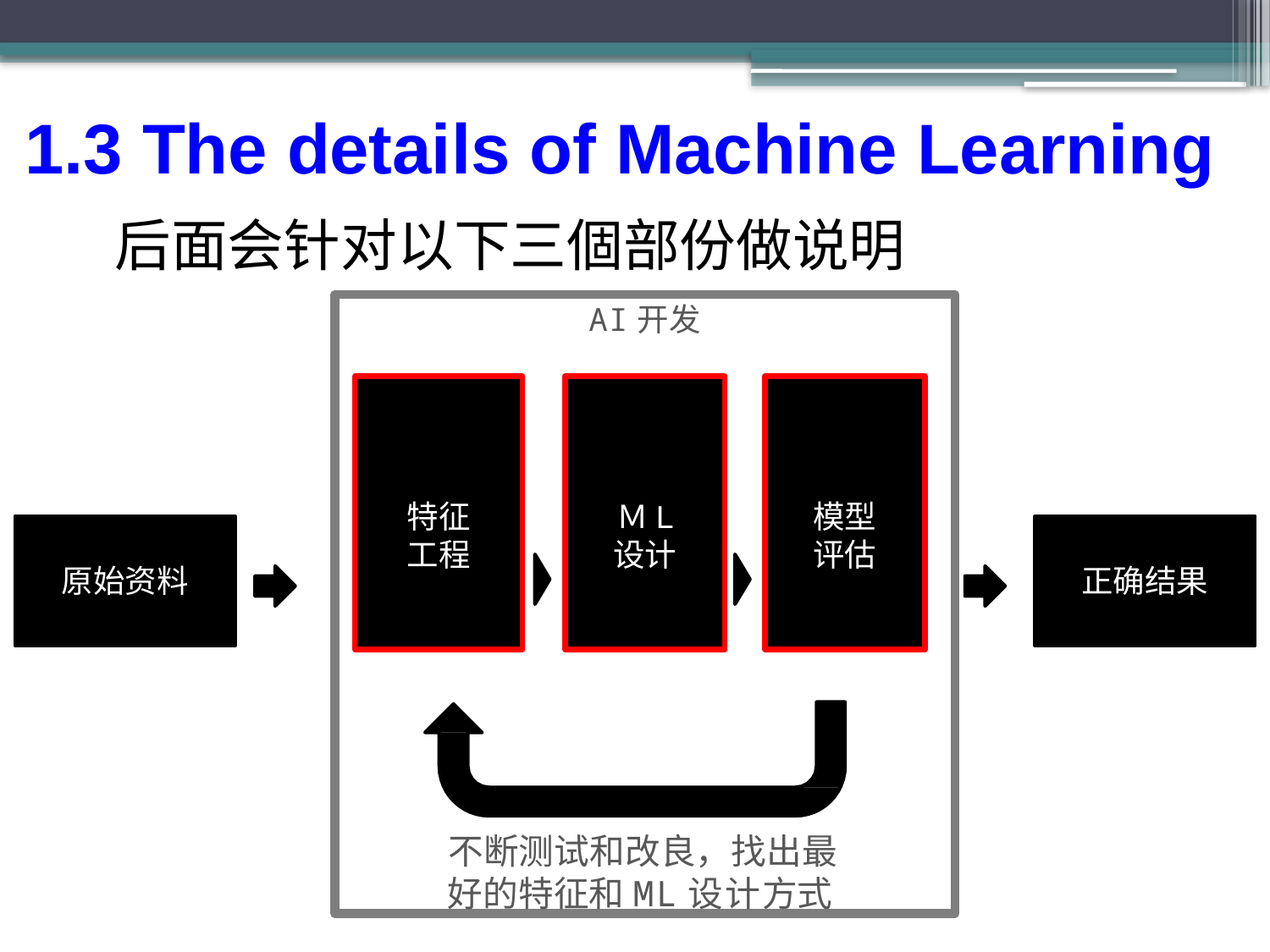

1.3 The details of Machine Learning
后面会针对以下三個部份做说明
AI开发

不断测试和改良，找出最
好的特征和ML设计方式

特征 工程

ＭL
设计

模型 评估

原始资料
正确结果